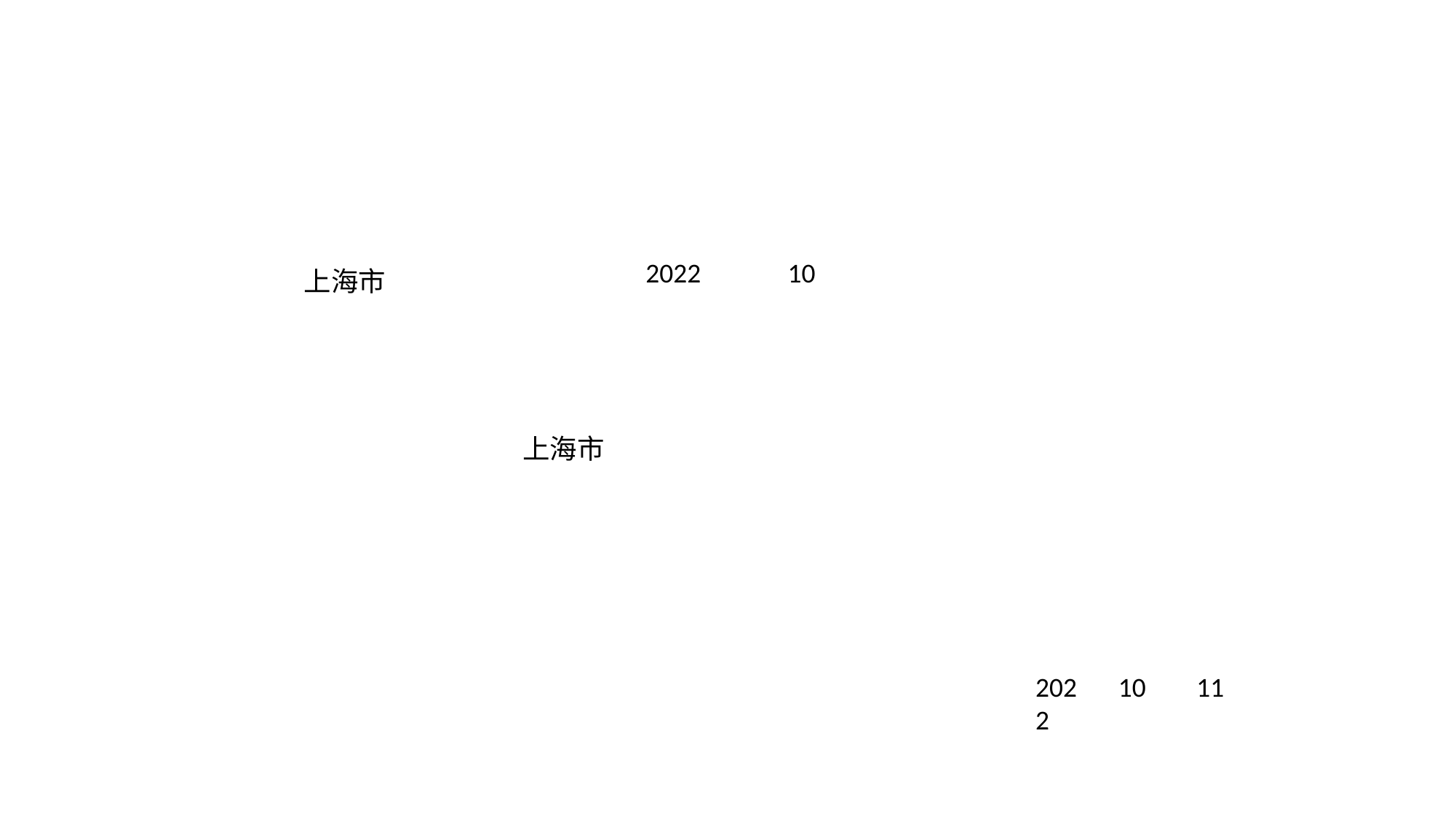

2022
10
上海市
上海市
2022
10
11